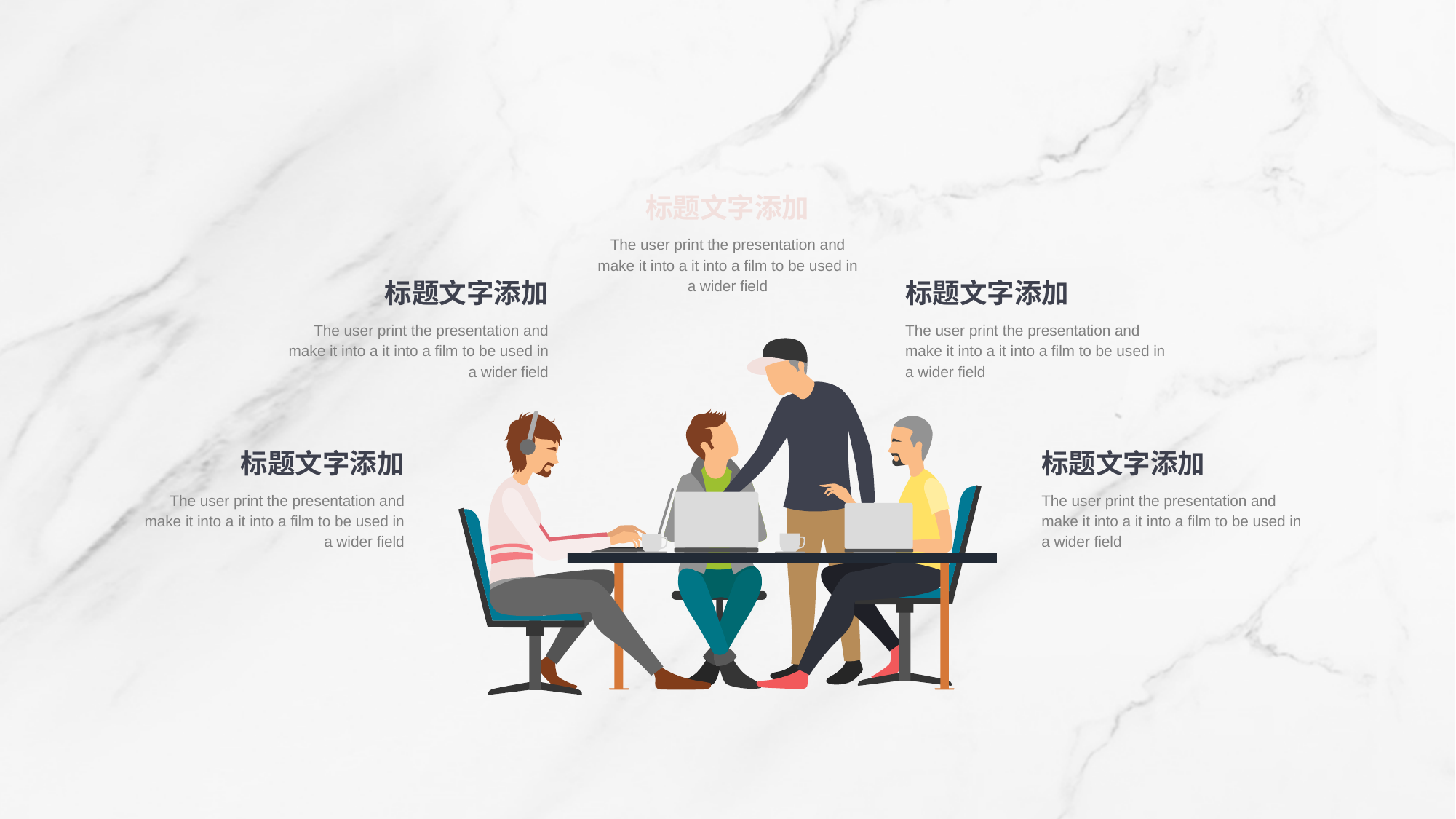

标题文字添加
The user print the presentation and make it into a it into a film to be used in a wider field
标题文字添加
The user print the presentation and make it into a it into a film to be used in a wider field
标题文字添加
The user print the presentation and make it into a it into a film to be used in a wider field

标题文字添加
The user print the presentation and make it into a it into a film to be used in a wider field
标题文字添加
The user print the presentation and make it into a it into a film to be used in a wider field